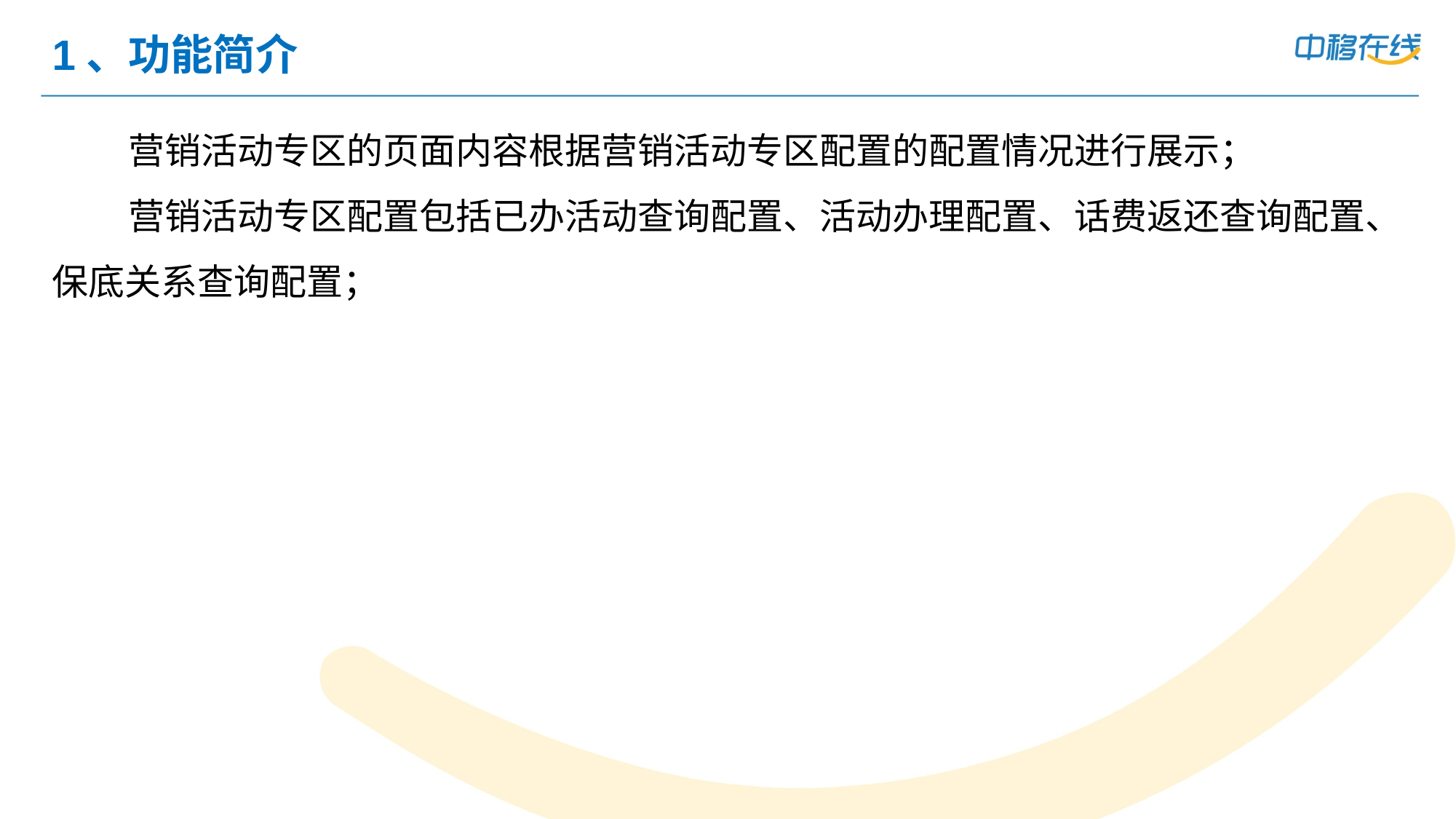

# 1、功能简介
   营销活动专区的页面内容根据营销活动专区配置的配置情况进行展示；
   营销活动专区配置包括已办活动查询配置、活动办理配置、话费返还查询配置、保底关系查询配置；